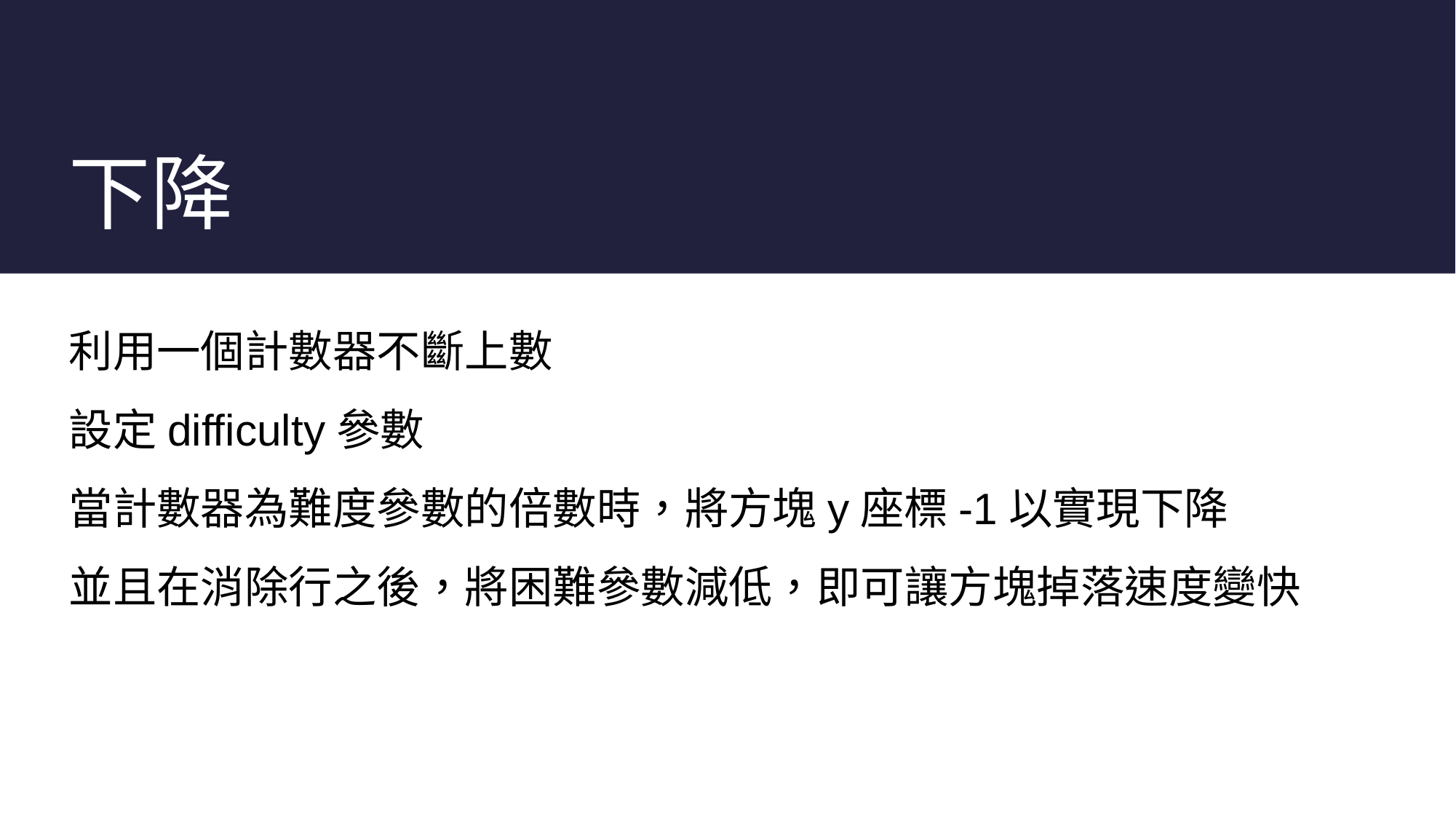

# 下降
利用一個計數器不斷上數
設定difficulty參數
當計數器為難度參數的倍數時，將方塊y座標-1以實現下降
並且在消除行之後，將困難參數減低，即可讓方塊掉落速度變快